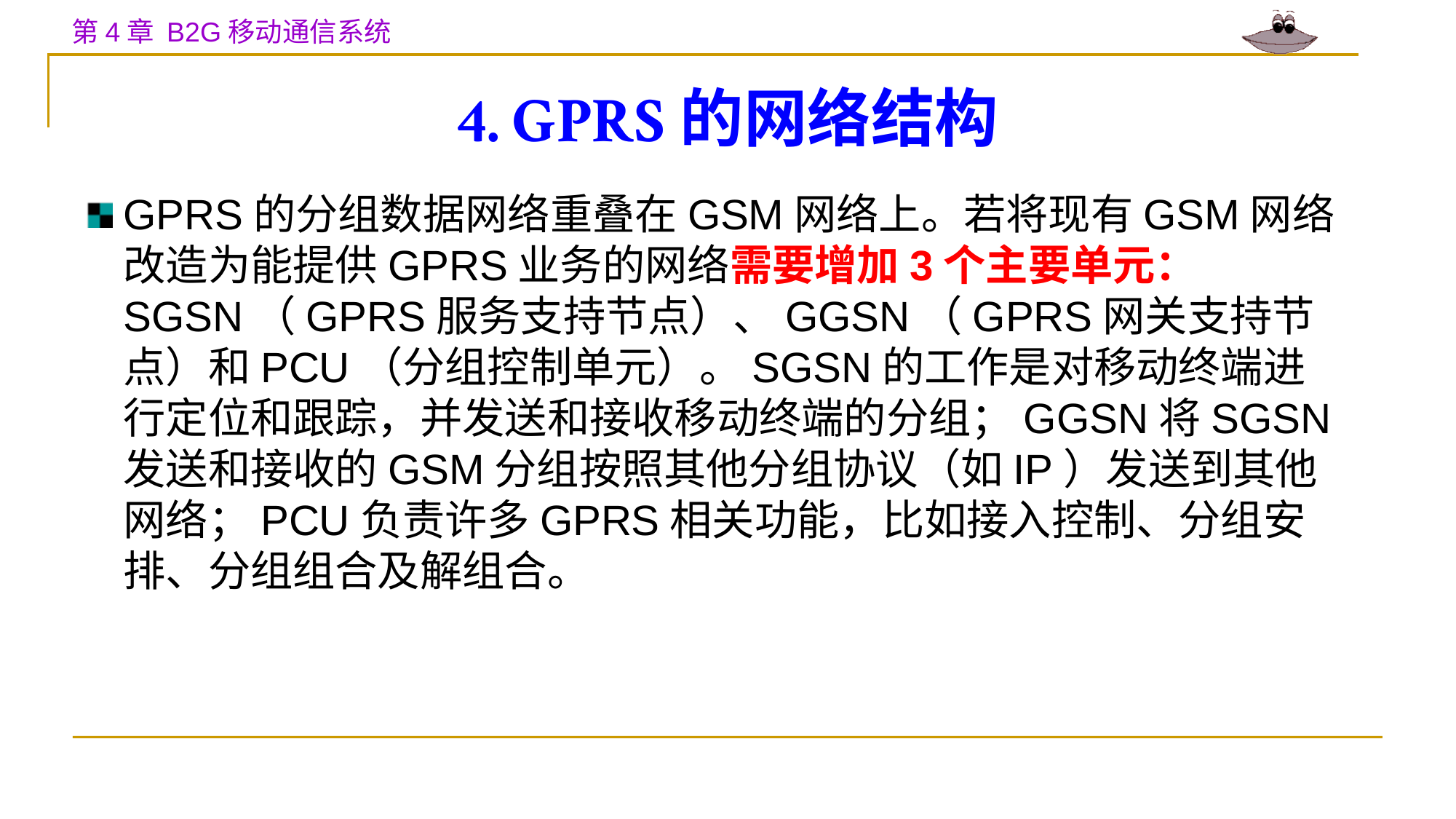

# 4. GPRS的网络结构
GPRS的分组数据网络重叠在GSM网络上。若将现有GSM网络改造为能提供GPRS业务的网络需要增加3个主要单元：SGSN（GPRS服务支持节点）、GGSN（GPRS网关支持节点）和PCU（分组控制单元）。SGSN的工作是对移动终端进行定位和跟踪，并发送和接收移动终端的分组；GGSN将SGSN发送和接收的GSM分组按照其他分组协议（如IP）发送到其他网络；PCU负责许多GPRS相关功能，比如接入控制、分组安排、分组组合及解组合。